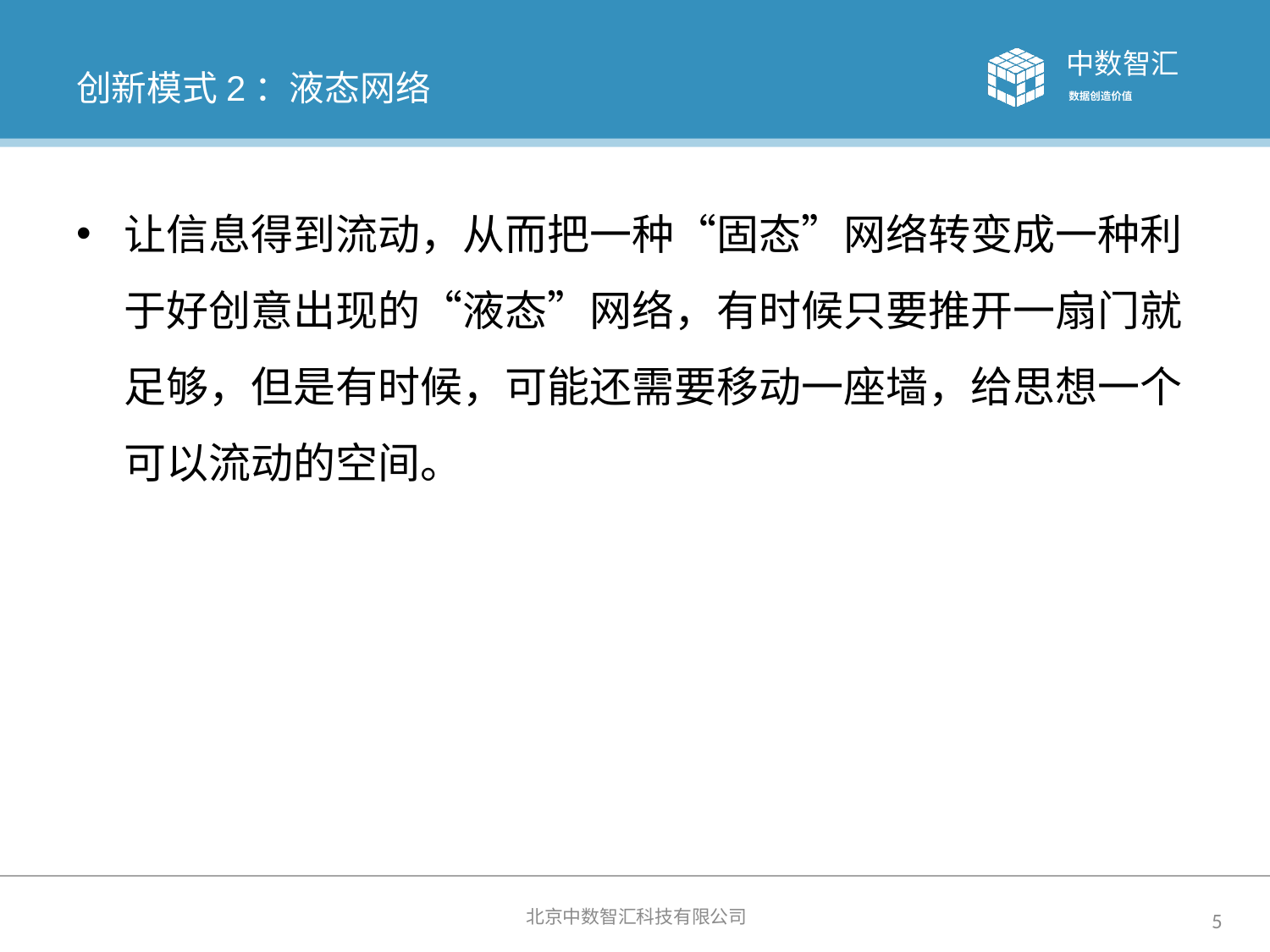

# 创新模式2：液态网络
让信息得到流动，从而把一种“固态”网络转变成一种利于好创意出现的“液态”网络，有时候只要推开一扇门就足够，但是有时候，可能还需要移动一座墙，给思想一个可以流动的空间。
5